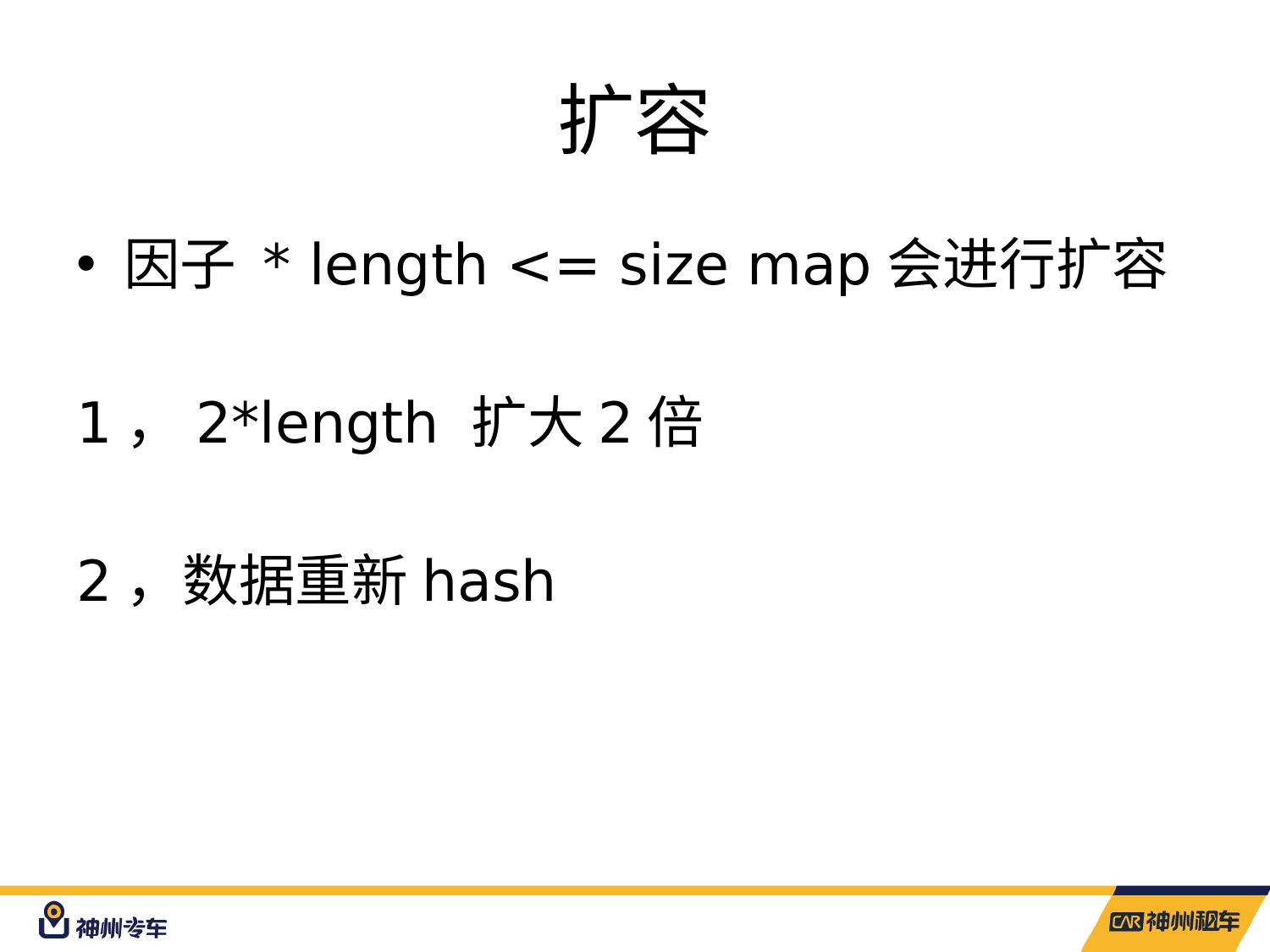

# 扩容
因子 * length <= size map会进行扩容

1，2*length 扩大2倍

2，数据重新hash